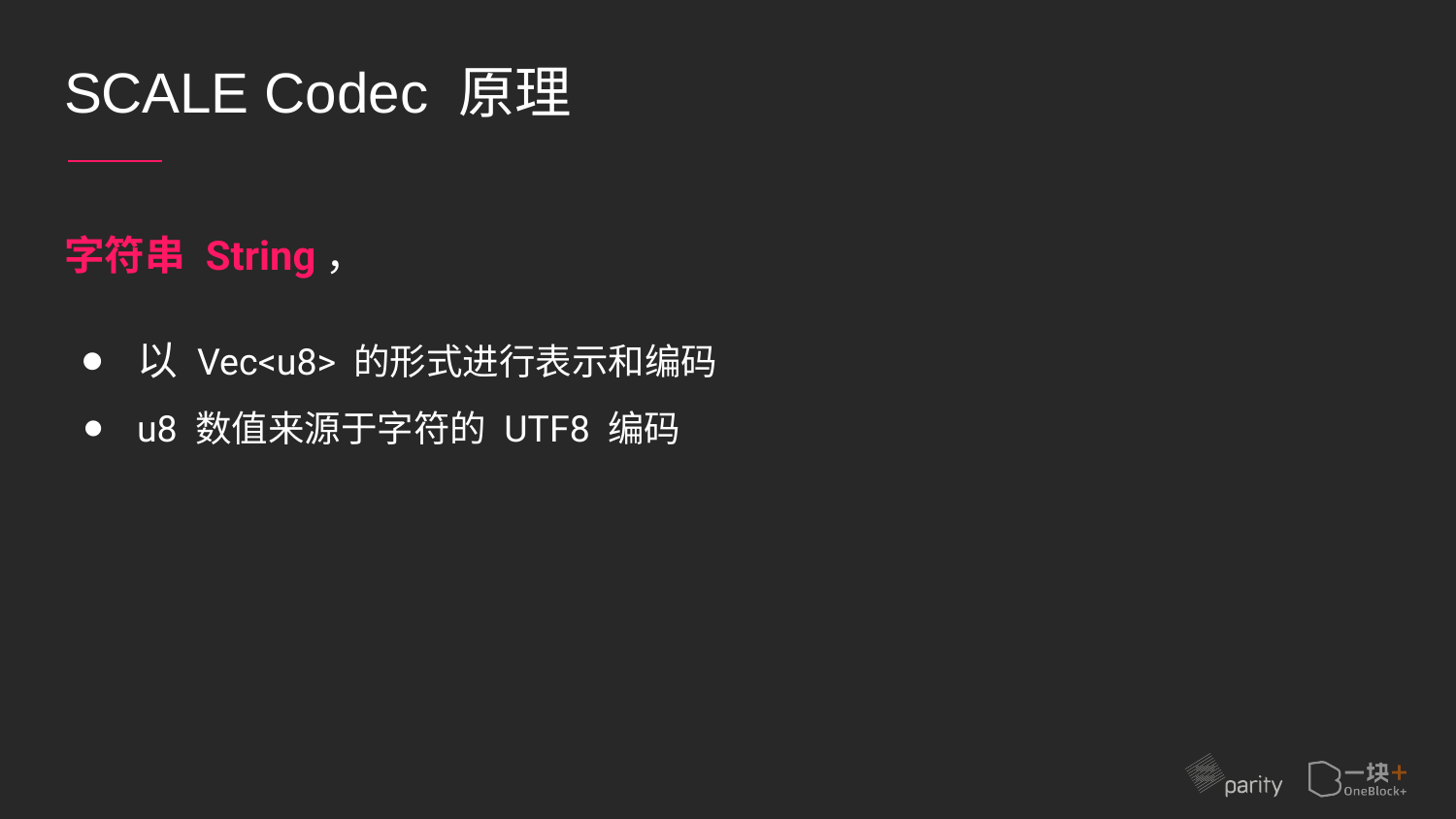

# SCALE Codec 原理
字符串 String，
以 Vec<u8> 的形式进行表示和编码
u8 数值来源于字符的 UTF8 编码